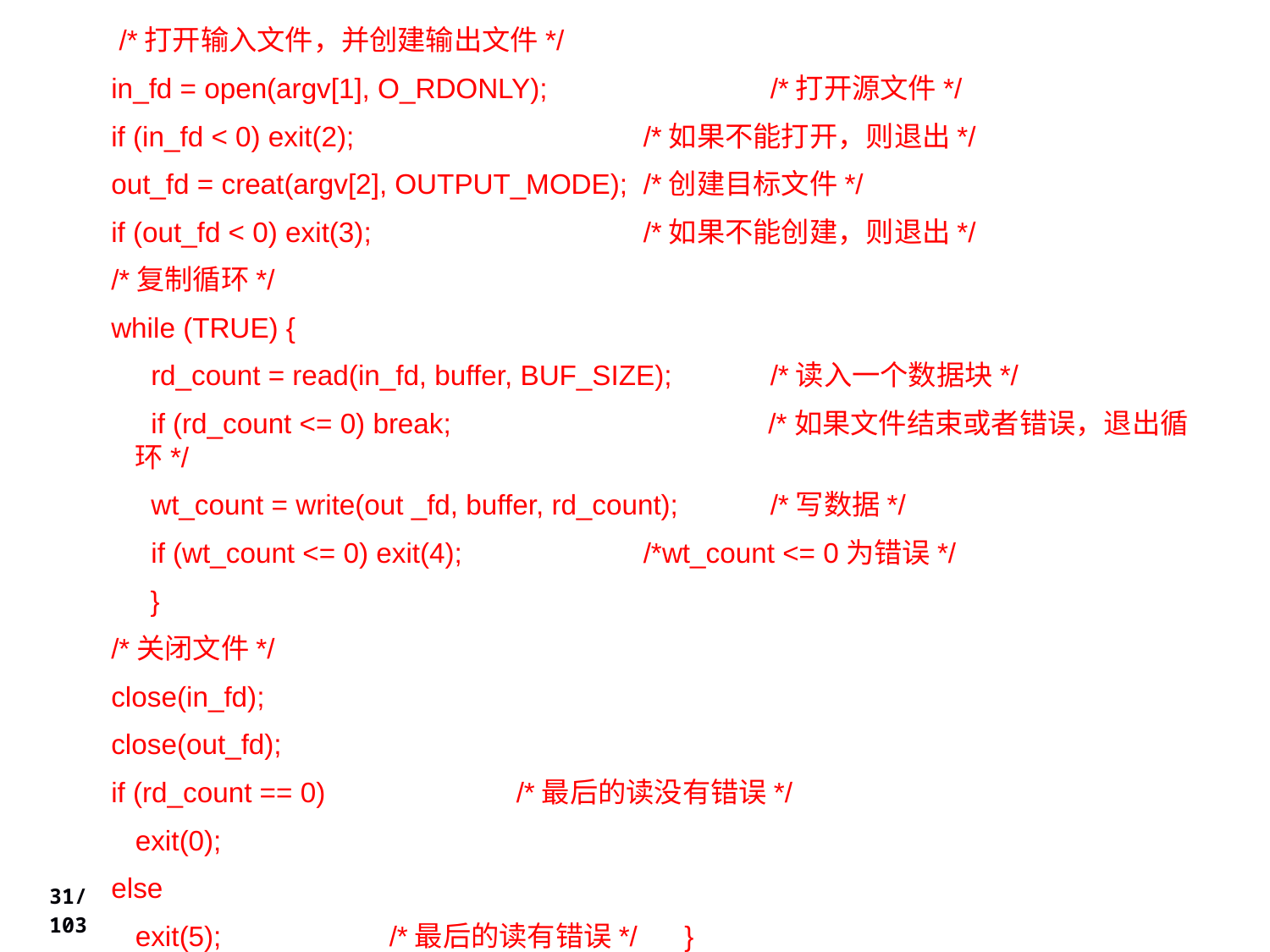

/*打开输入文件，并创建输出文件*/
   in_fd = open(argv[1], O_RDONLY); 		/*打开源文件*/
   if (in_fd < 0) exit(2); 			/*如果不能打开，则退出*/
   out_fd = creat(argv[2], OUTPUT_MODE); 	/*创建目标文件*/
   if (out_fd < 0) exit(3); 			/*如果不能创建，则退出*/
   /*复制循环*/
   while (TRUE) {
	  rd_count = read(in_fd, buffer, BUF_SIZE); 	/*读入一个数据块*/
	  if (rd_count <= 0) break; 		                /*如果文件结束或者错误，退出循环*/
	  wt_count = write(out _fd, buffer, rd_count); 	/*写数据*/
	  if (wt_count <= 0) exit(4); 		/*wt_count <= 0为错误*/
        }
   /*关闭文件*/
   close(in_fd);
   close(out_fd);
   if (rd_count == 0) 		/*最后的读没有错误*/
	exit(0);
   else
	exit(5); 		/*最后的读有错误*/      }